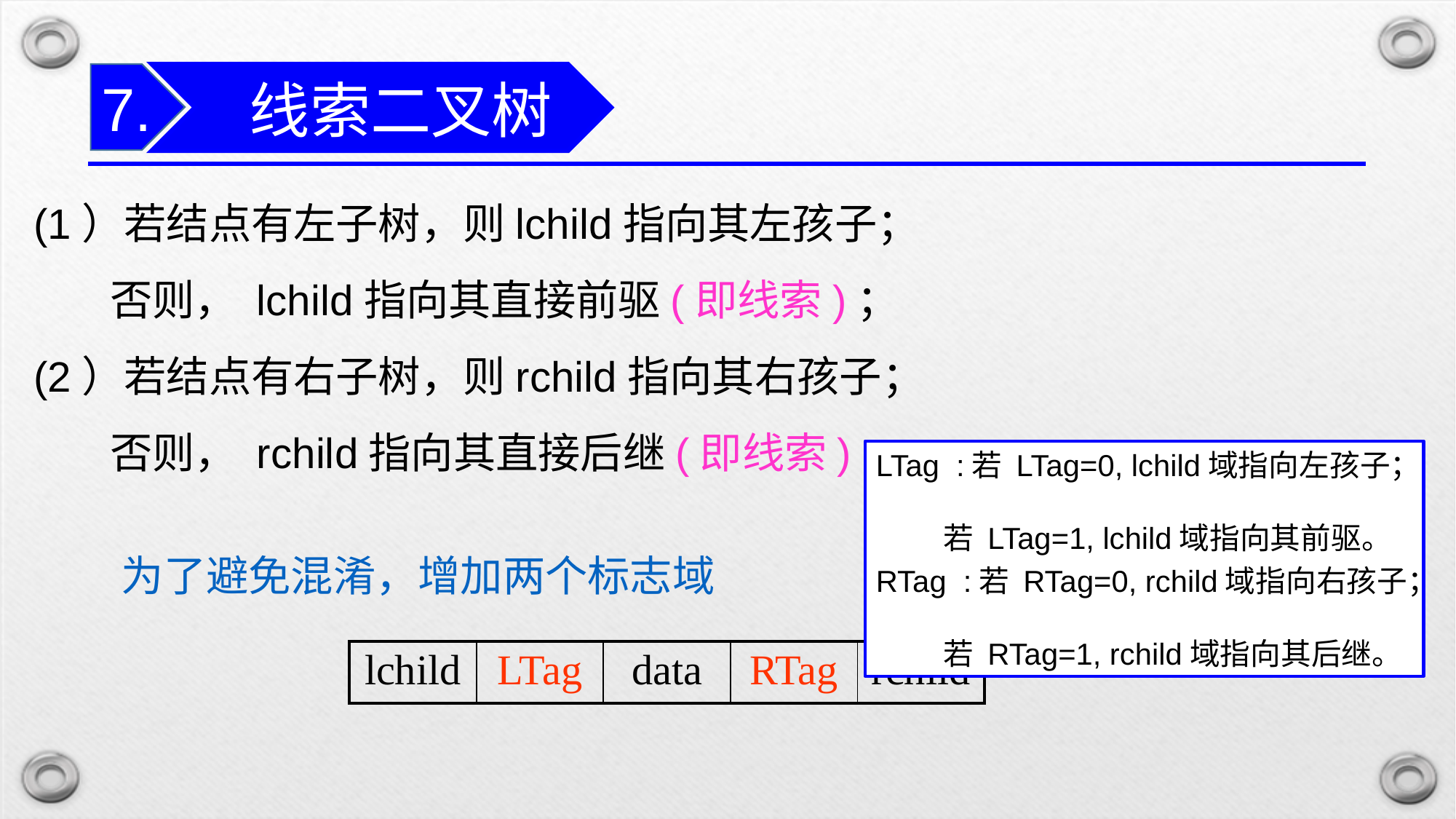

线索二叉树

7.
(1）若结点有左子树，则lchild指向其左孩子；
       否则， lchild指向其直接前驱(即线索)；
(2）若结点有右子树，则rchild指向其右孩子；
       否则， rchild指向其直接后继(即线索) 。

LTag  :若 LTag=0, lchild域指向左孩子；
          若 LTag=1, lchild域指向其前驱。
RTag  :若 RTag=0, rchild域指向右孩子；
          若 RTag=1, rchild域指向其后继。
为了避免混淆，增加两个标志域
| lchild | LTag | data | RTag | rchild |
| --- | --- | --- | --- | --- |